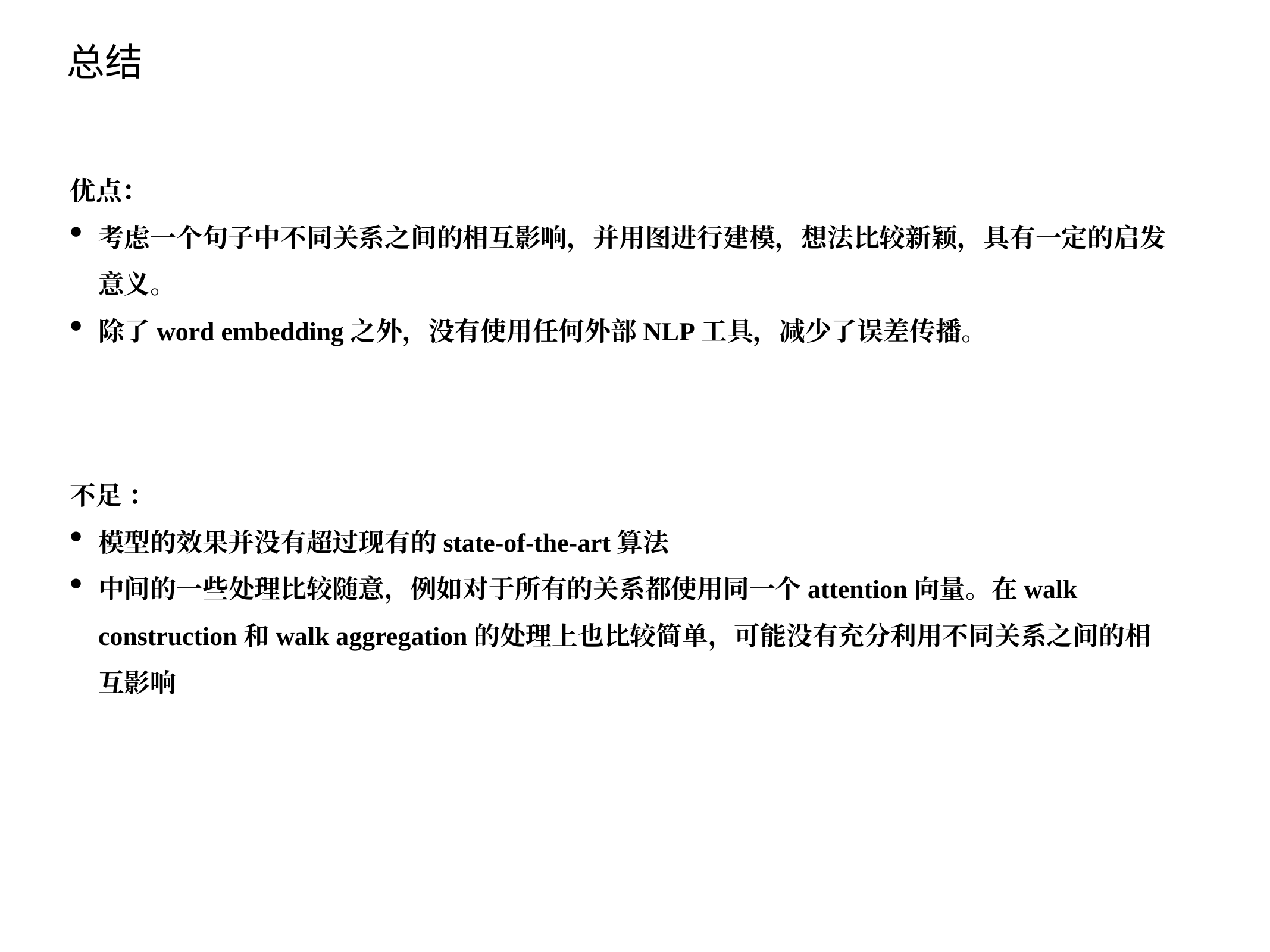

# 总结
优点：
考虑一个句子中不同关系之间的相互影响，并用图进行建模，想法比较新颖，具有一定的启发意义。
除了word embedding之外，没有使用任何外部NLP工具，减少了误差传播。
不足 ：
模型的效果并没有超过现有的state-of-the-art算法
中间的一些处理比较随意，例如对于所有的关系都使用同一个attention向量。在walk construction和walk aggregation的处理上也比较简单，可能没有充分利用不同关系之间的相互影响